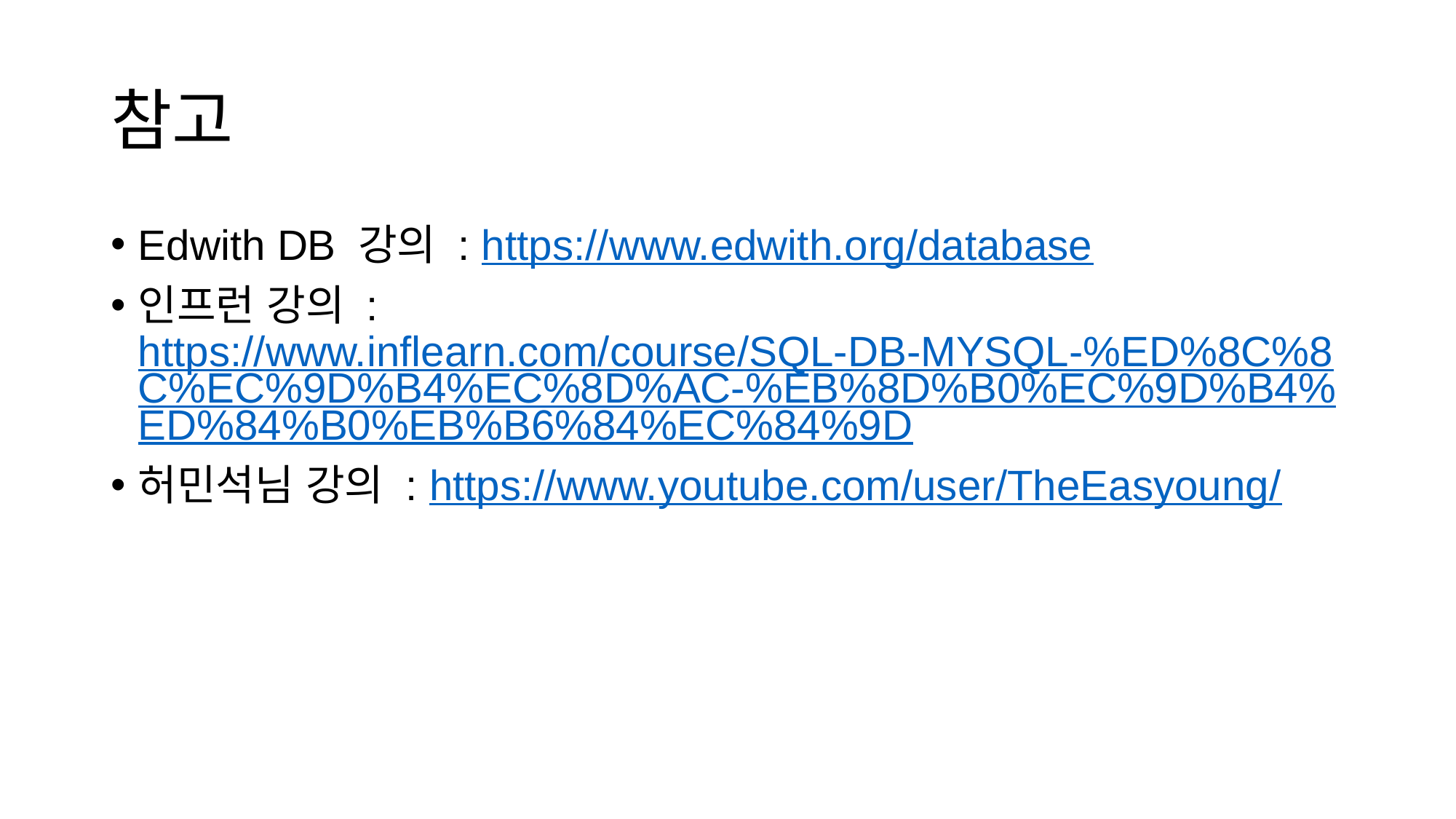

# 참고
Edwith DB 강의 : https://www.edwith.org/database
인프런 강의 : https://www.inflearn.com/course/SQL-DB-MYSQL-%ED%8C%8C%EC%9D%B4%EC%8D%AC-%EB%8D%B0%EC%9D%B4%ED%84%B0%EB%B6%84%EC%84%9D
허민석님 강의 : https://www.youtube.com/user/TheEasyoung/